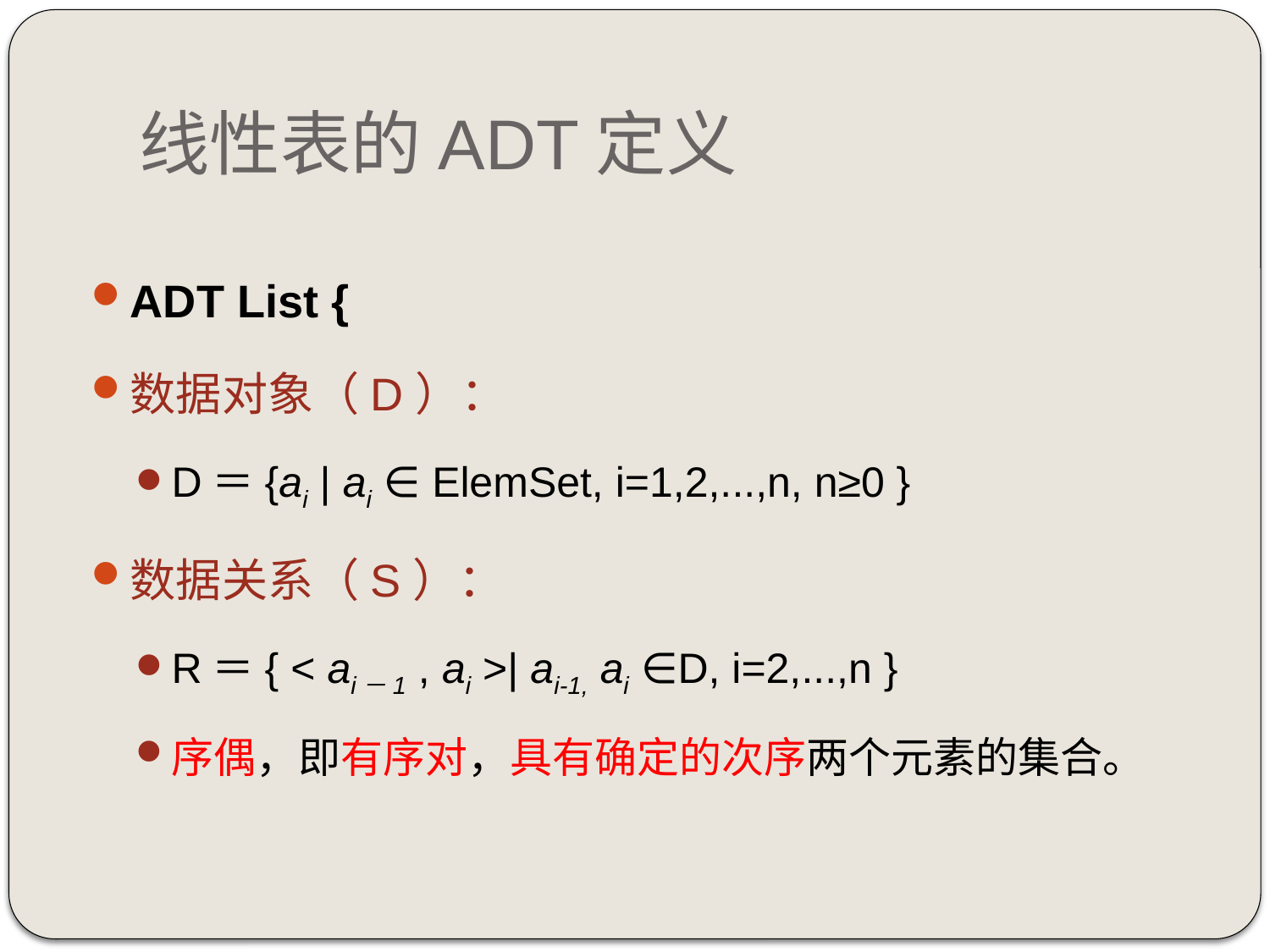

# 线性表的ADT定义
ADT List {
数据对象（D）：
D＝{ai | ai ∈ ElemSet, i=1,2,...,n, n≥0 }
数据关系（S）：
R＝{ < ai－1 , ai >| ai-1, ai ∈D, i=2,...,n }
序偶，即有序对，具有确定的次序两个元素的集合。